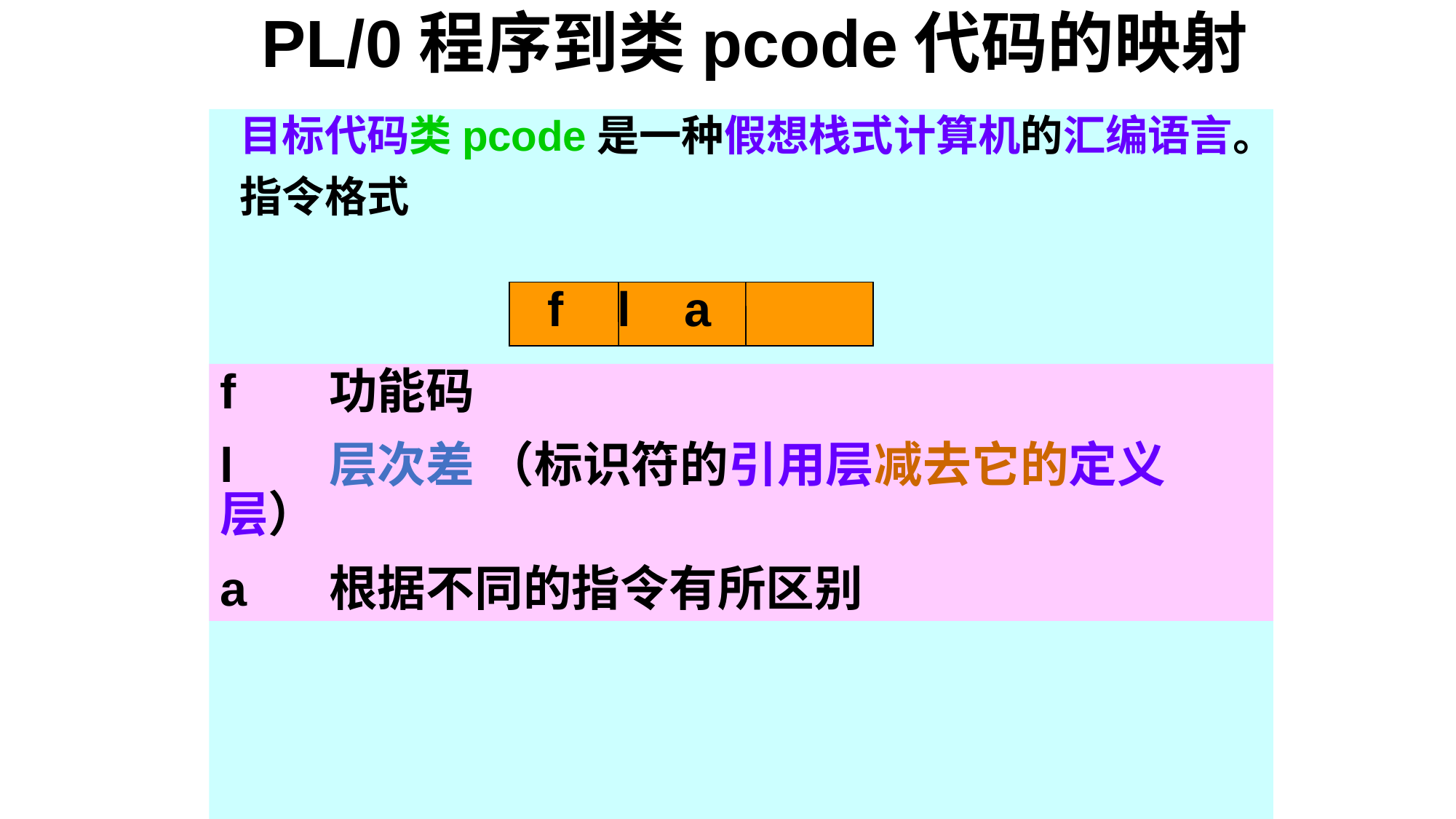

# PL/0程序到类pcode代码的映射
 目标代码类pcode是一种假想栈式计算机的汇编语言。
 指令格式
f    l    a

f	功能码
l	层次差 （标识符的引用层减去它的定义层）
a	根据不同的指令有所区别